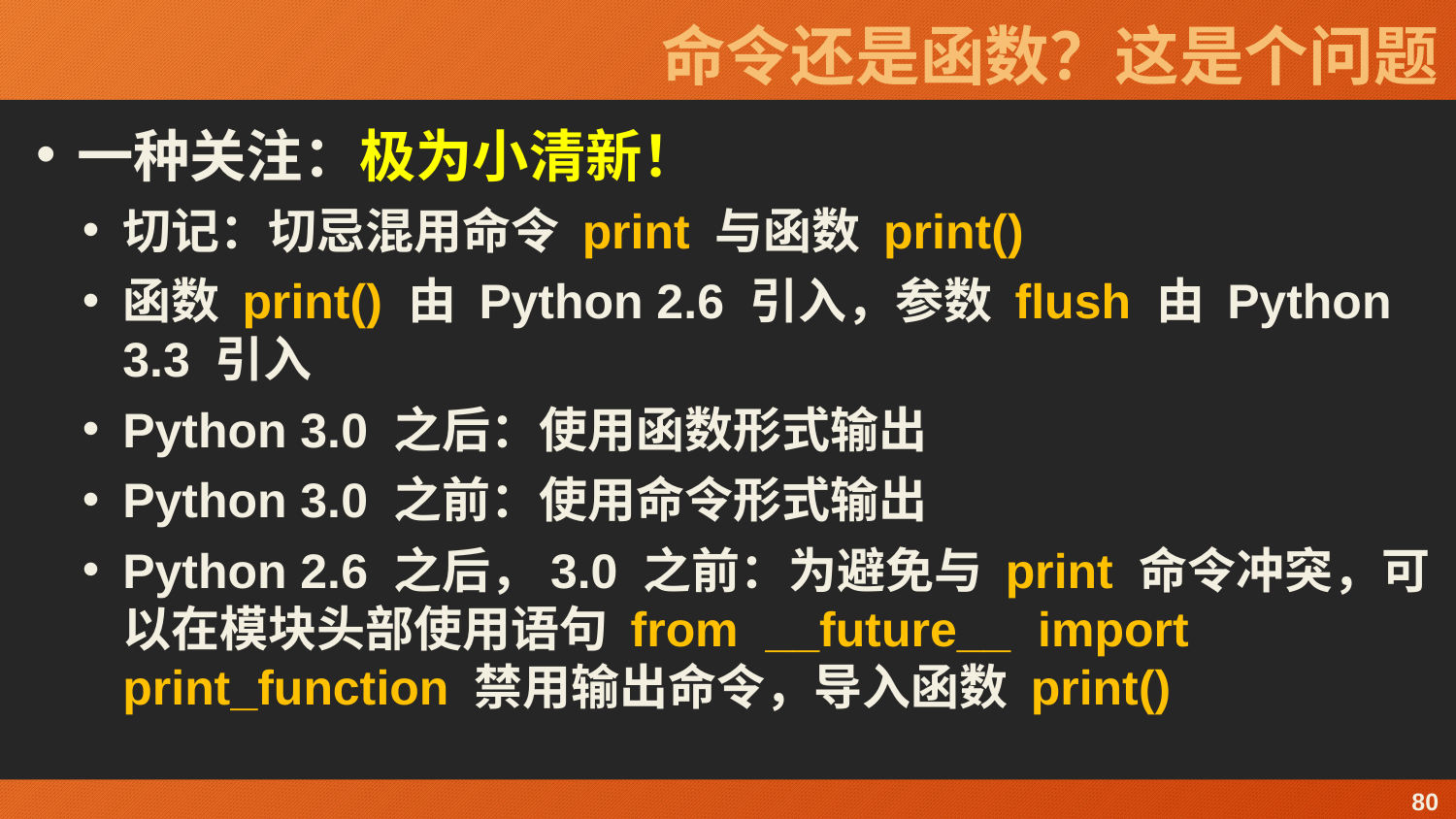

# 命令还是函数？这是个问题
一种关注：极为小清新！
切记：切忌混用命令 print 与函数 print()
函数 print() 由 Python 2.6 引入，参数 flush 由 Python 3.3 引入
Python 3.0 之后：使用函数形式输出
Python 3.0 之前：使用命令形式输出
Python 2.6 之后，3.0 之前：为避免与 print 命令冲突，可以在模块头部使用语句 from  __future__  import  print_function 禁用输出命令，导入函数 print()
80